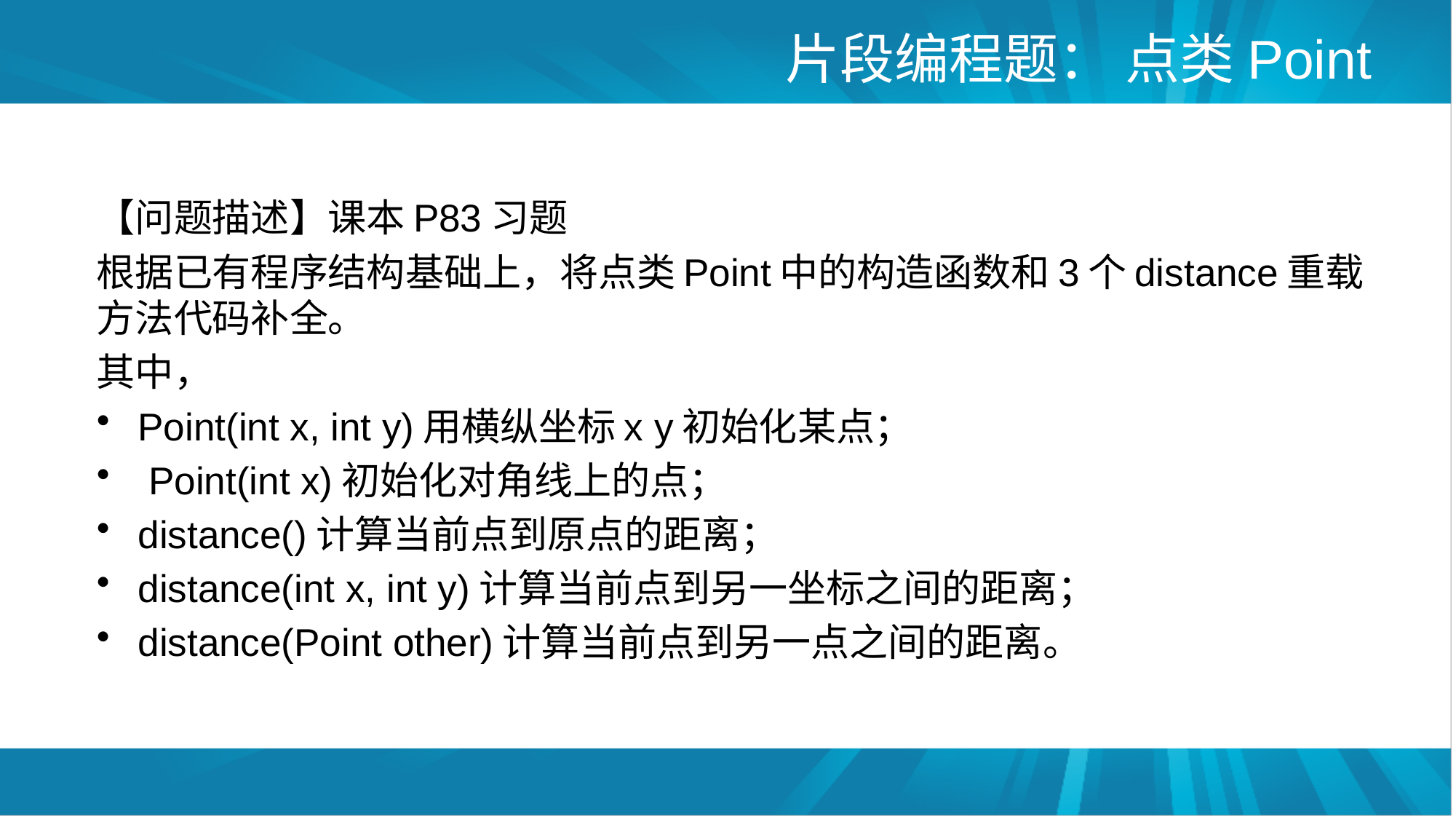

# 片段编程题： 点类Point

【问题描述】课本P83习题
根据已有程序结构基础上，将点类Point中的构造函数和3个distance重载方法代码补全。
其中，
Point(int x, int y)用横纵坐标x y初始化某点；
 Point(int x)初始化对角线上的点；
distance()计算当前点到原点的距离；
distance(int x, int y)计算当前点到另一坐标之间的距离；
distance(Point other)计算当前点到另一点之间的距离。